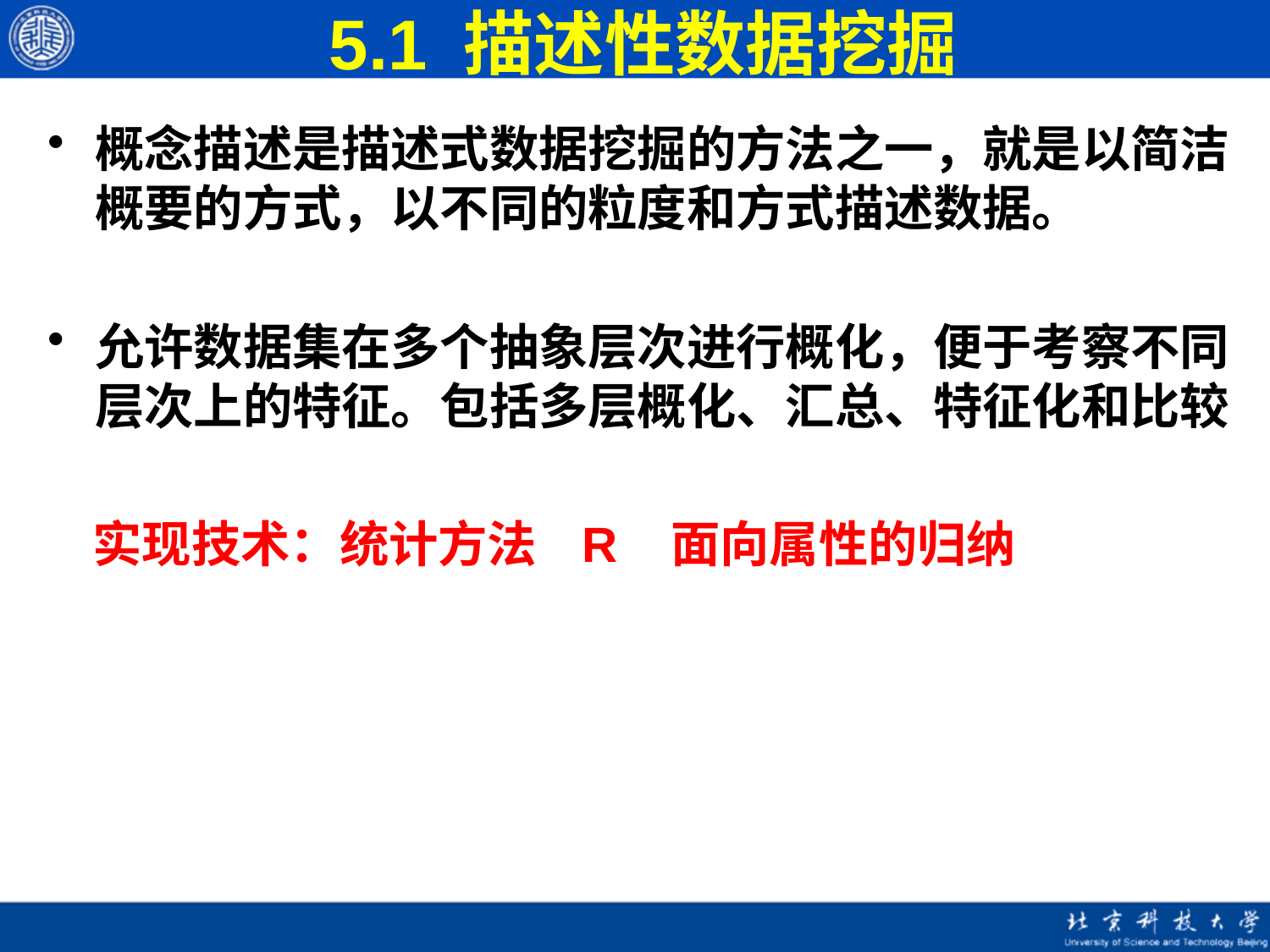

# 5.1 描述性数据挖掘
概念描述是描述式数据挖掘的方法之一，就是以简洁概要的方式，以不同的粒度和方式描述数据。

允许数据集在多个抽象层次进行概化，便于考察不同层次上的特征。包括多层概化、汇总、特征化和比较

   实现技术：统计方法   R   面向属性的归纳